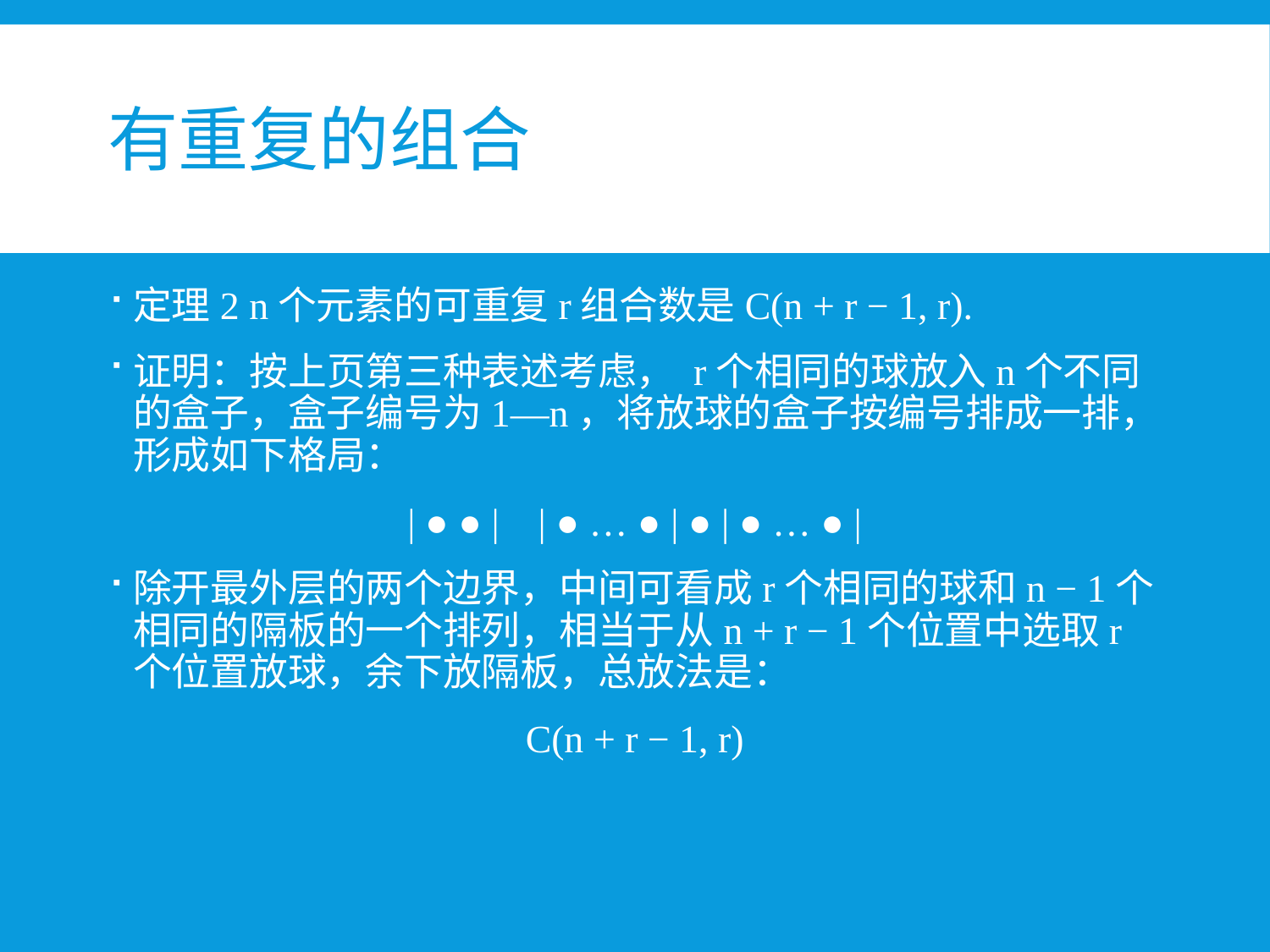

# 有重复的组合
定理2 n个元素的可重复r组合数是C(n + r − 1, r).
证明：按上页第三种表述考虑， r个相同的球放入n个不同的盒子，盒子编号为1—n，将放球的盒子按编号排成一排，形成如下格局：
| ● ● |    | ● … ● | ● | ● … ● |
除开最外层的两个边界，中间可看成r个相同的球和n − 1个相同的隔板的一个排列，相当于从n + r − 1个位置中选取r个位置放球，余下放隔板，总放法是：
C(n + r − 1, r)